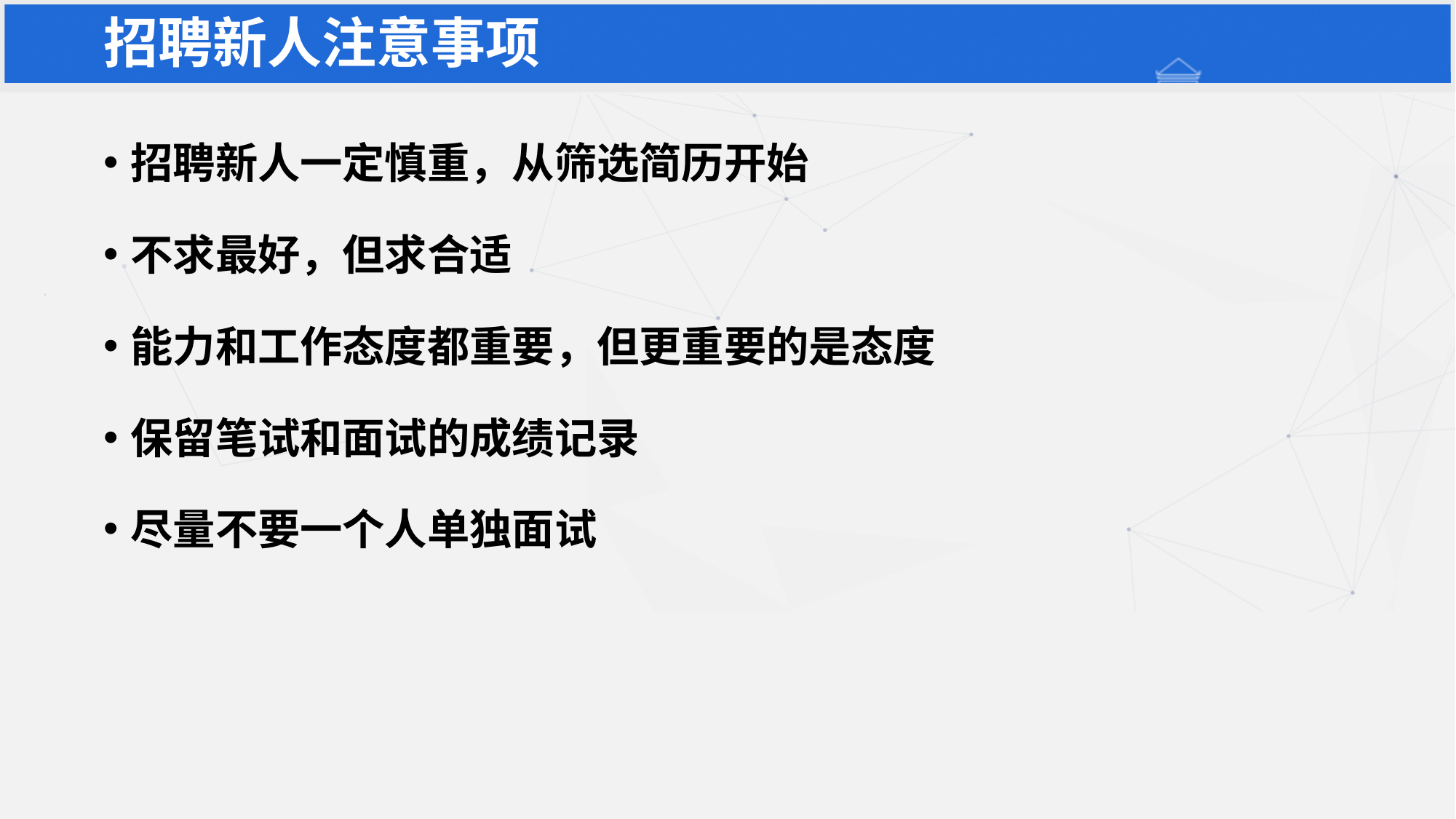

招聘新人注意事项
招聘新人一定慎重，从筛选简历开始
不求最好，但求合适
能力和工作态度都重要，但更重要的是态度
保留笔试和面试的成绩记录
尽量不要一个人单独面试